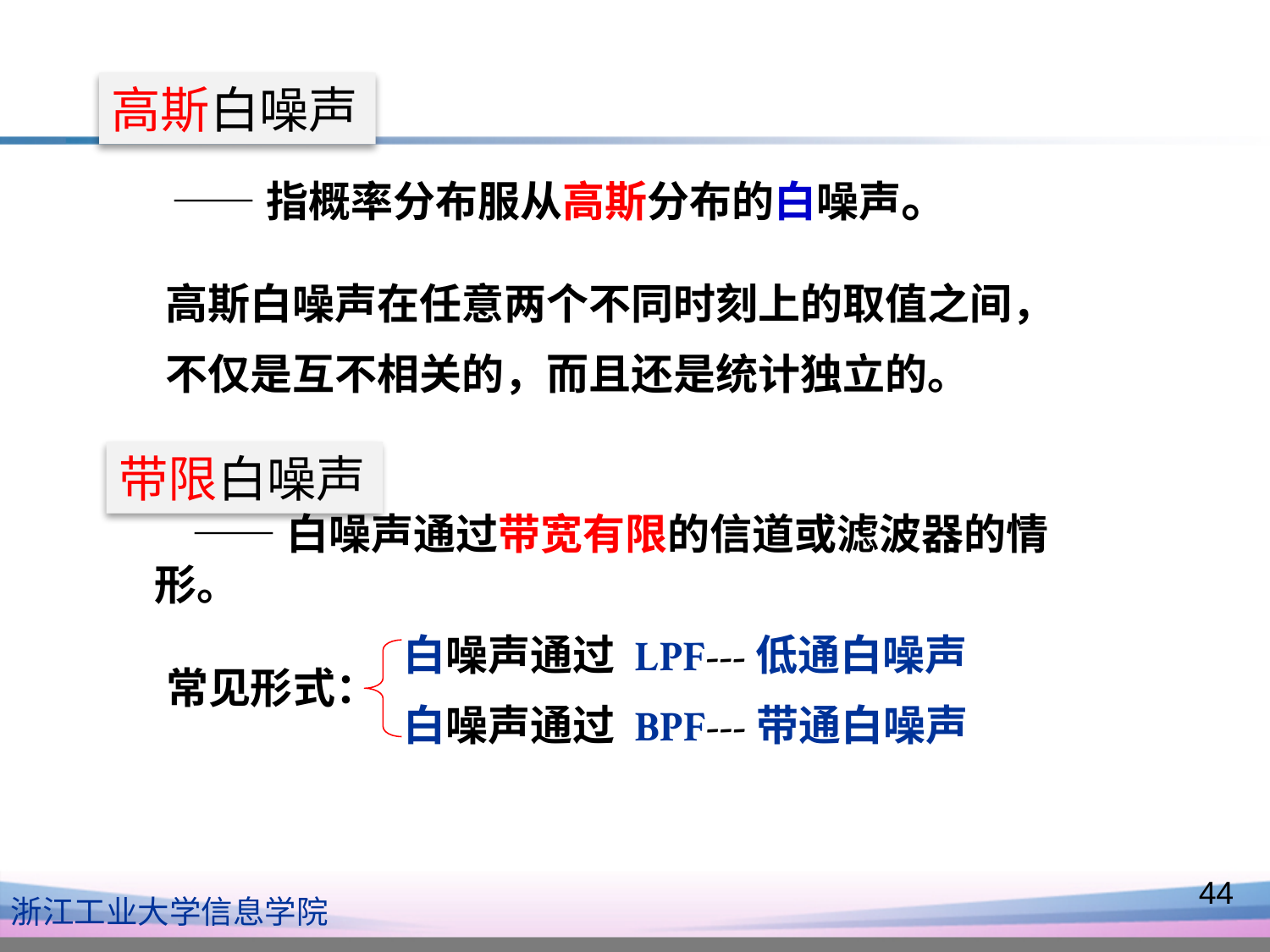

高斯白噪声
——指概率分布服从高斯分布的白噪声。
高斯白噪声在任意两个不同时刻上的取值之间，
不仅是互不相关的，而且还是统计独立的。
带限白噪声
——白噪声通过带宽有限的信道或滤波器的情形。
白噪声通过 LPF---低通白噪声

常见形式：
白噪声通过 BPF---带通白噪声
44
浙江工业大学信息学院